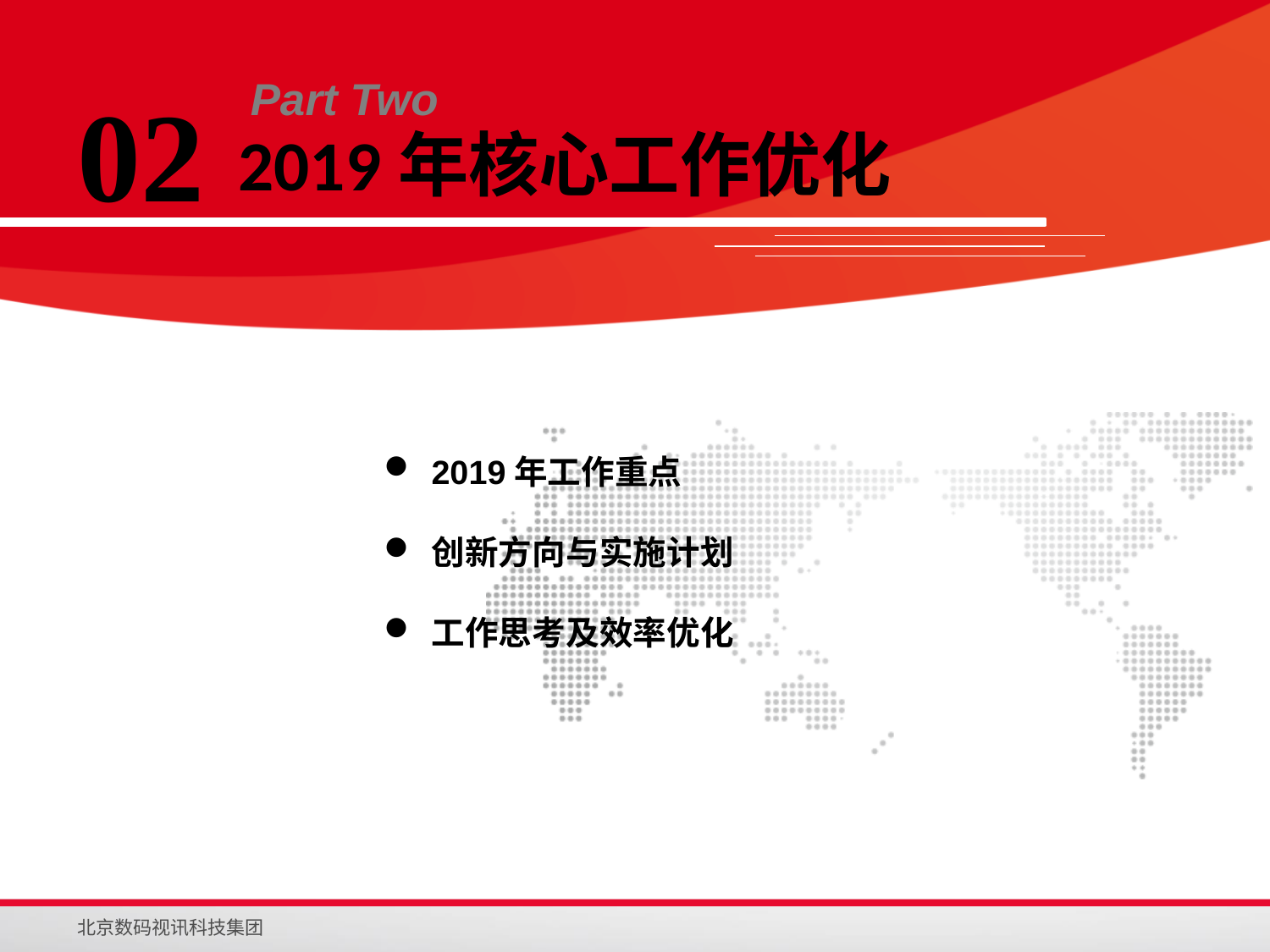

02
Part Two
2019年核心工作优化

2019年工作重点
创新方向与实施计划
工作思考及效率优化